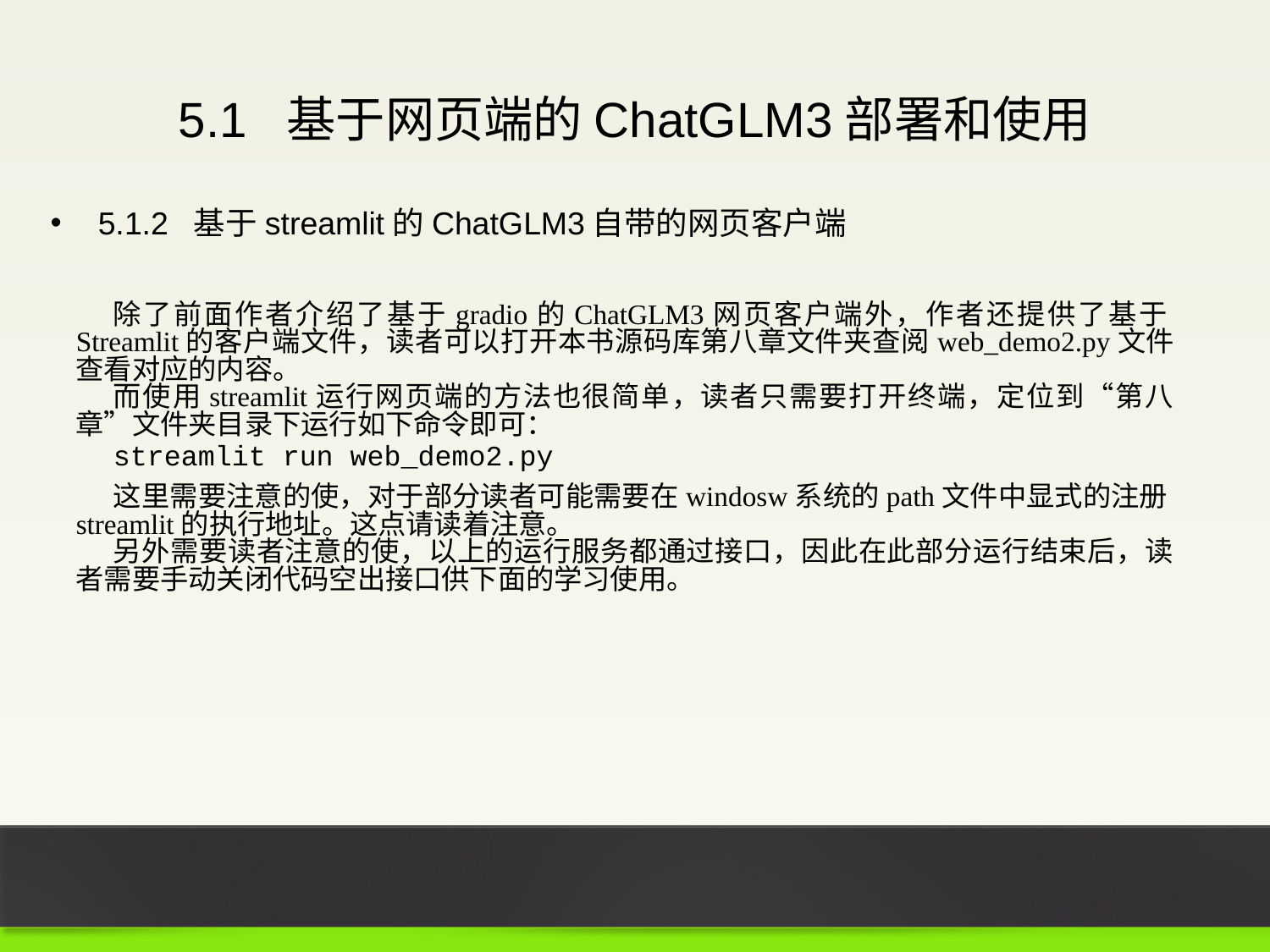

5.1  基于网页端的ChatGLM3部署和使用
5.1.2  基于streamlit的ChatGLM3自带的网页客户端
除了前面作者介绍了基于gradio的ChatGLM3网页客户端外，作者还提供了基于Streamlit的客户端文件，读者可以打开本书源码库第八章文件夹查阅web_demo2.py文件查看对应的内容。
而使用streamlit运行网页端的方法也很简单，读者只需要打开终端，定位到“第八章”文件夹目录下运行如下命令即可：
streamlit run web_demo2.py
这里需要注意的使，对于部分读者可能需要在windosw系统的path文件中显式的注册streamlit的执行地址。这点请读着注意。
另外需要读者注意的使，以上的运行服务都通过接口，因此在此部分运行结束后，读者需要手动关闭代码空出接口供下面的学习使用。